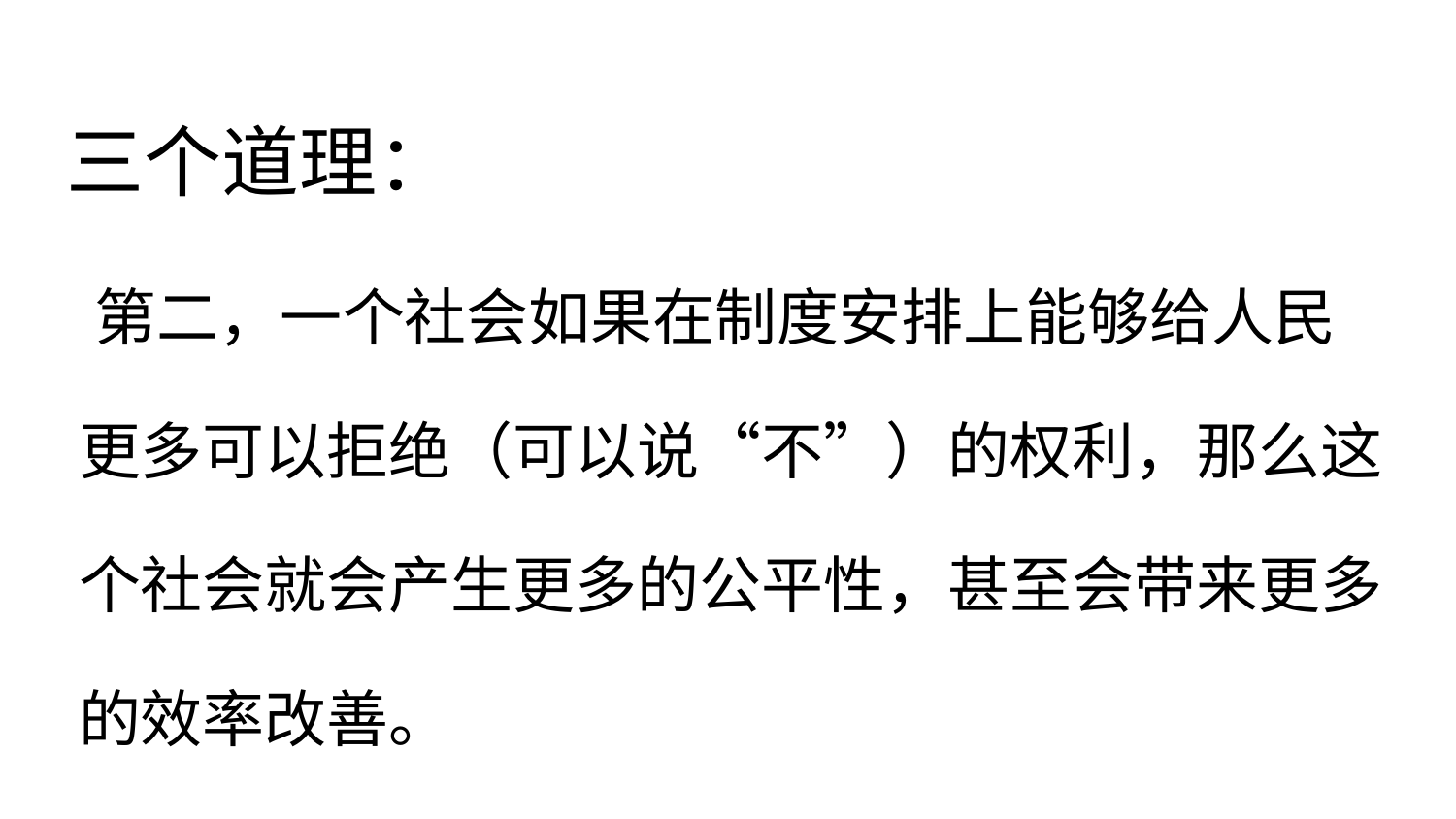

三个道理：
 第二，一个社会如果在制度安排上能够给人民更多可以拒绝（可以说“不”）的权利，那么这个社会就会产生更多的公平性，甚至会带来更多的效率改善。